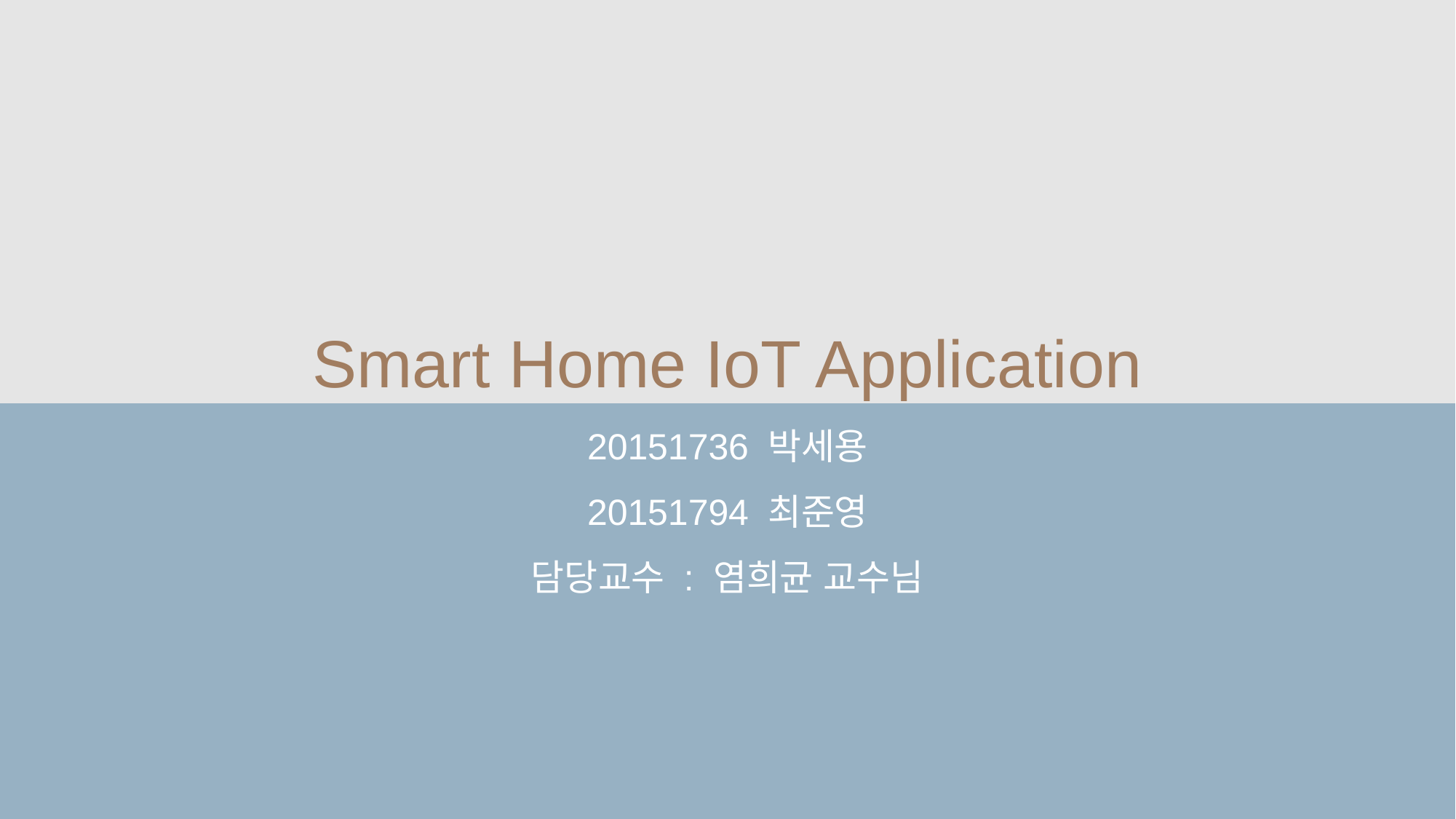

Smart Home IoT Application
20151736 박세용
20151794 최준영
담당교수 : 염희균 교수님